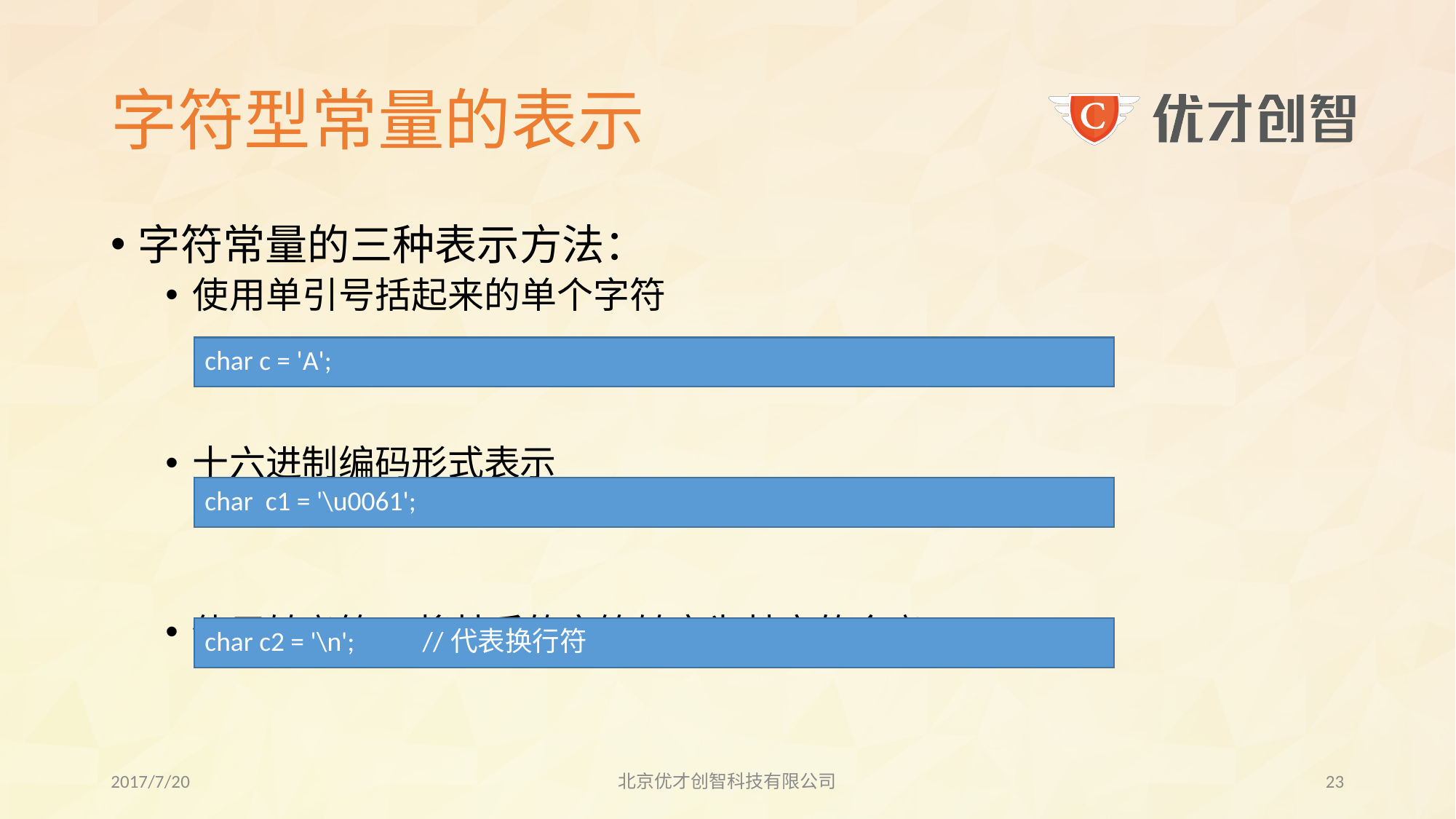

# 字符型常量的表示
字符常量的三种表示方法：
使用单引号括起来的单个字符

十六进制编码形式表示

使用转义符'\'将其后的字符转变为其它的含义

char c = 'A';
char  c1 = '\u0061';
char c2 = '\n';           //代表换行符
2017/7/20
北京优才创智科技有限公司
23